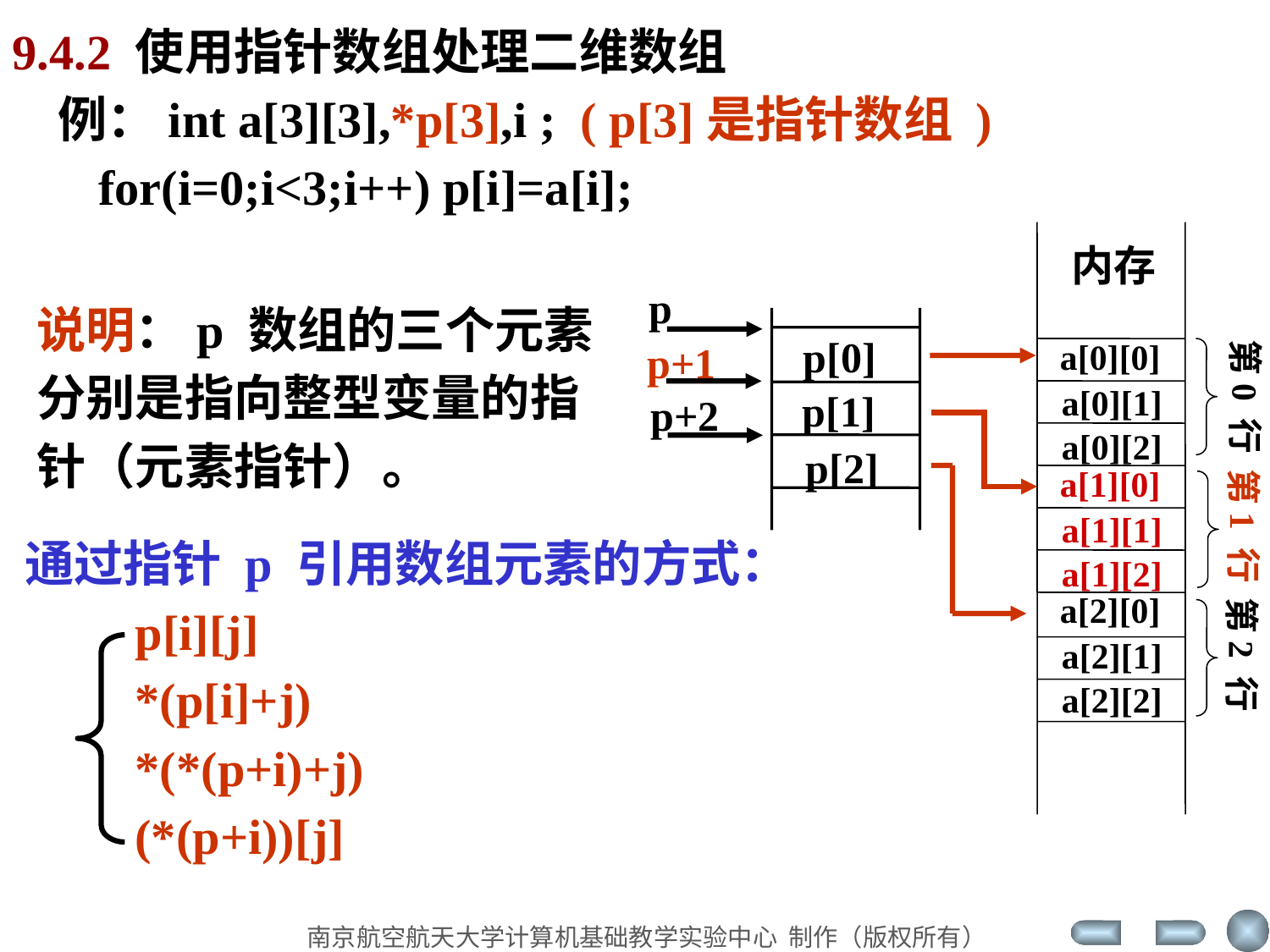

9.4.2 使用指针数组处理二维数组
   例：int a[3][3],*p[3],i ;  ( p[3]是指针数组 )
       for(i=0;i<3;i++) p[i]=a[i];

内存
a[0][0]
a[0][1]
a[0][2]
第0 行

a[1][0]
a[1][1]
a[1][2]
第1 行

a[2][0]
a[2][1]
a[2][2]
第2 行

p

p[0]

p[1]

p[2]

p+1

p+2

说明：p 数组的三个元素
分别是指向整型变量的指
针（元素指针）。
通过指针 p 引用数组元素的方式：
         p[i][j]
         *(p[i]+j)
         *(*(p+i)+j)
         (*(p+i))[j]